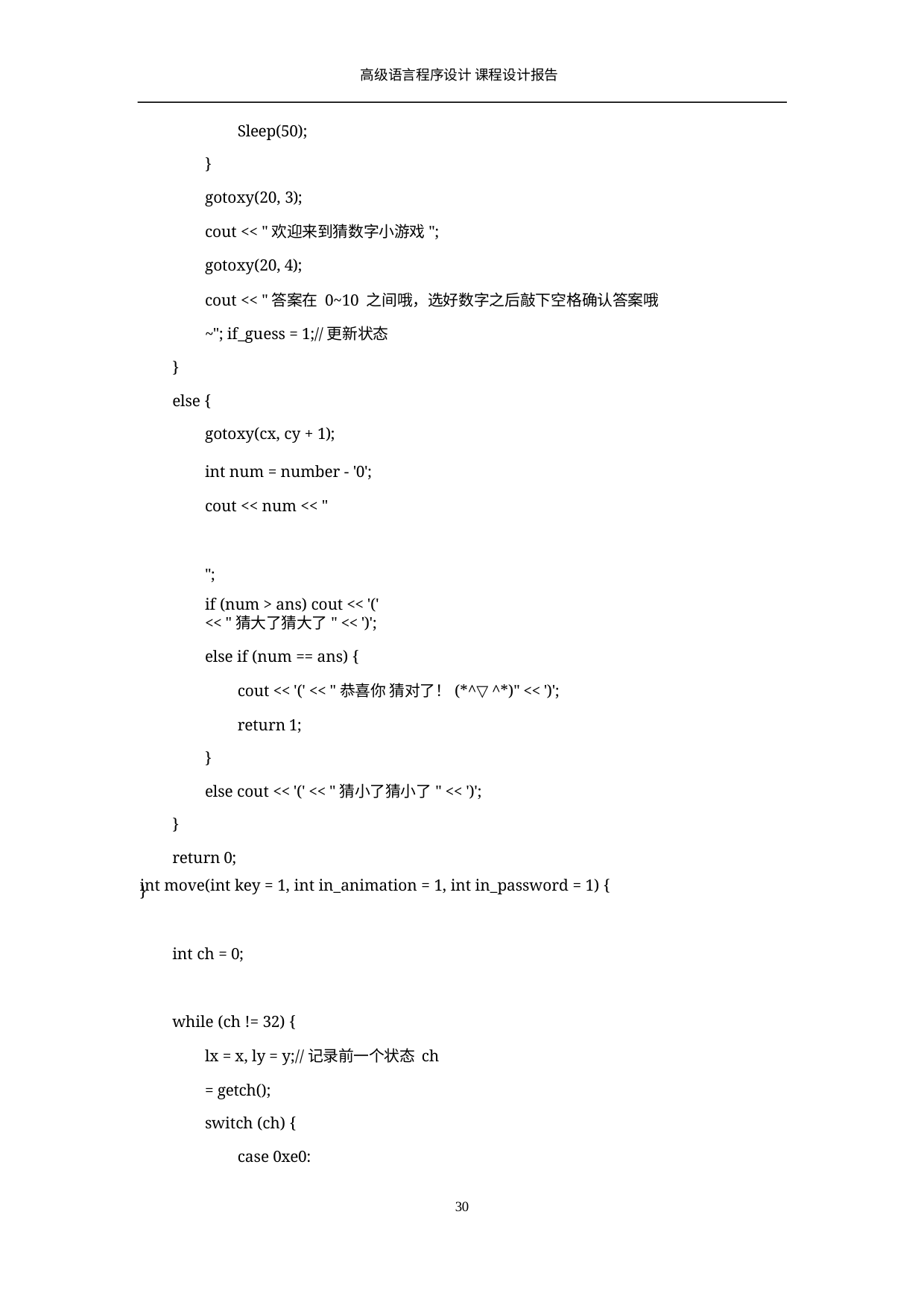

高级语言程序设计 课程设计报告

Sleep(50);

}

gotoxy(20, 3);
cout << "欢迎来到猜数字小游戏"; gotoxy(20, 4);
cout << "答案在 0~10 之间哦，选好数字之后敲下空格确认答案哦~"; if_guess = 1;//更新状态

}

else {

gotoxy(cx, cy + 1);
int num = number - '0'; cout << num << "	";
if (num > ans) cout << '(' << "猜大了猜大了" << ')';

else if (num == ans) {
cout << '(' << "恭喜你 猜对了！(*^▽^*)" << ')'; return 1;

}

else cout << '(' << "猜小了猜小了" << ')';

}

return 0;

}
int move(int key = 1, int in_animation = 1, int in_password = 1) {
int ch = 0;
while (ch != 32) {
lx = x, ly = y;//记录前一个状态 ch = getch();

switch (ch) {

case 0xe0:
30